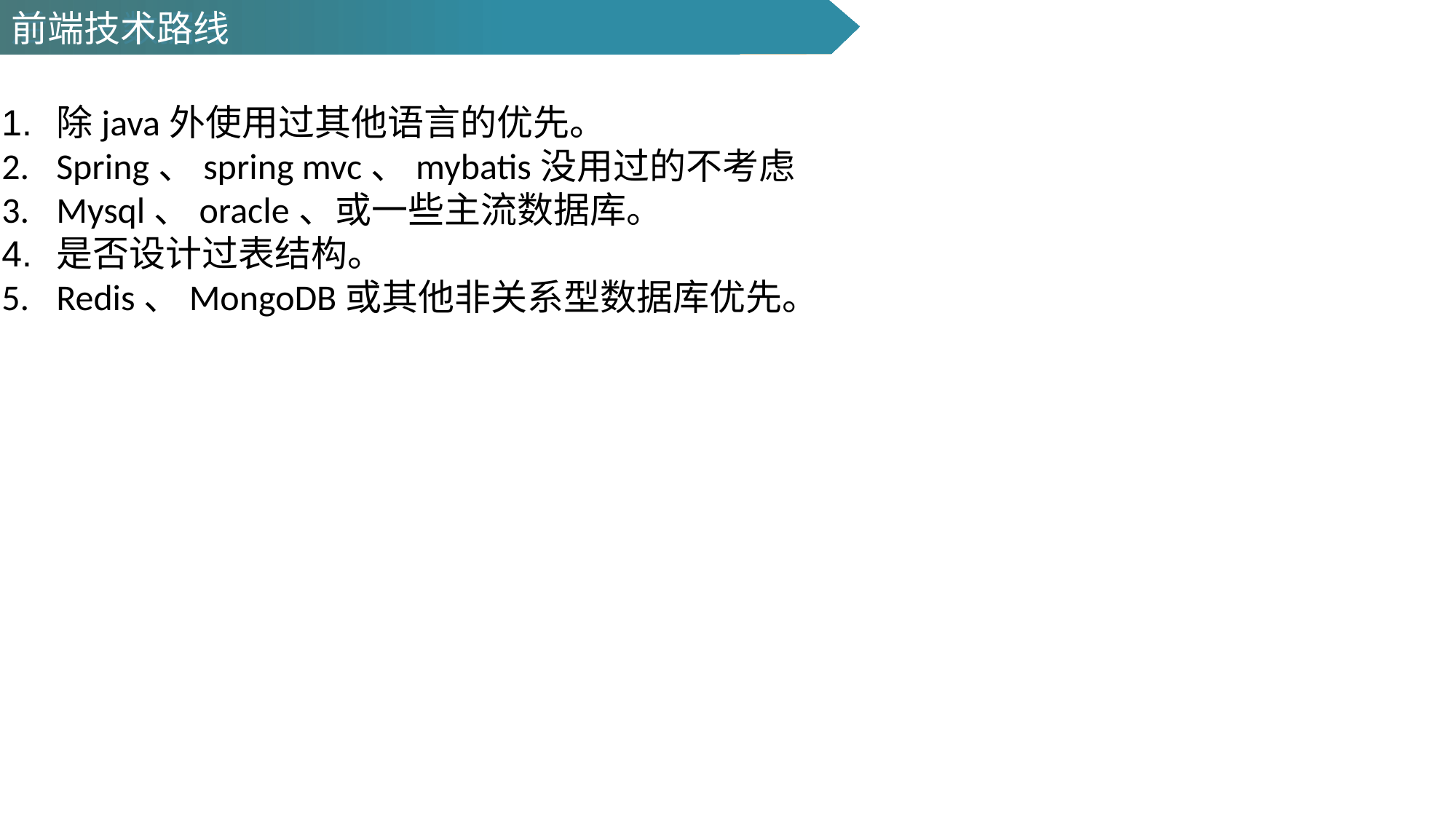

后端+数据库
前端技术路线
除java外使用过其他语言的优先。
Spring、spring mvc、mybatis没用过的不考虑
Mysql、oracle、或一些主流数据库。
是否设计过表结构。
Redis、MongoDB或其他非关系型数据库优先。